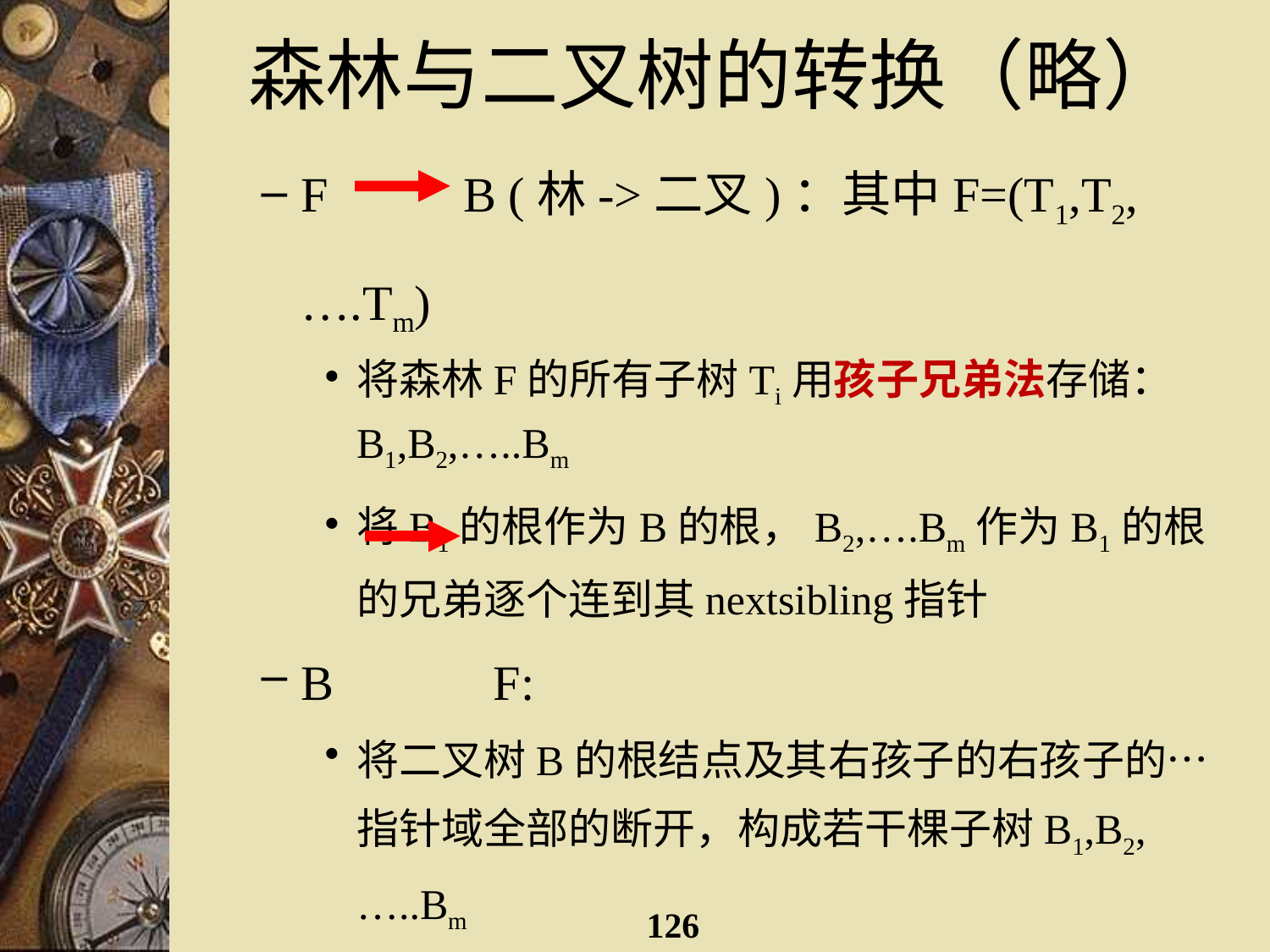

# 森林与二叉树的转换（略）
F           B (林->二叉)：其中F=(T1,T2,….Tm)
将森林F的所有子树Ti用孩子兄弟法存储：B1,B2,…..Bm
将B1的根作为B的根，B2,….Bm作为B1的根的兄弟逐个连到其nextsibling指针
B             F:
将二叉树B的根结点及其右孩子的右孩子的…指针域全部的断开，构成若干棵子树B1,B2,…..Bm
将B1－>T1， B2－>T2，……